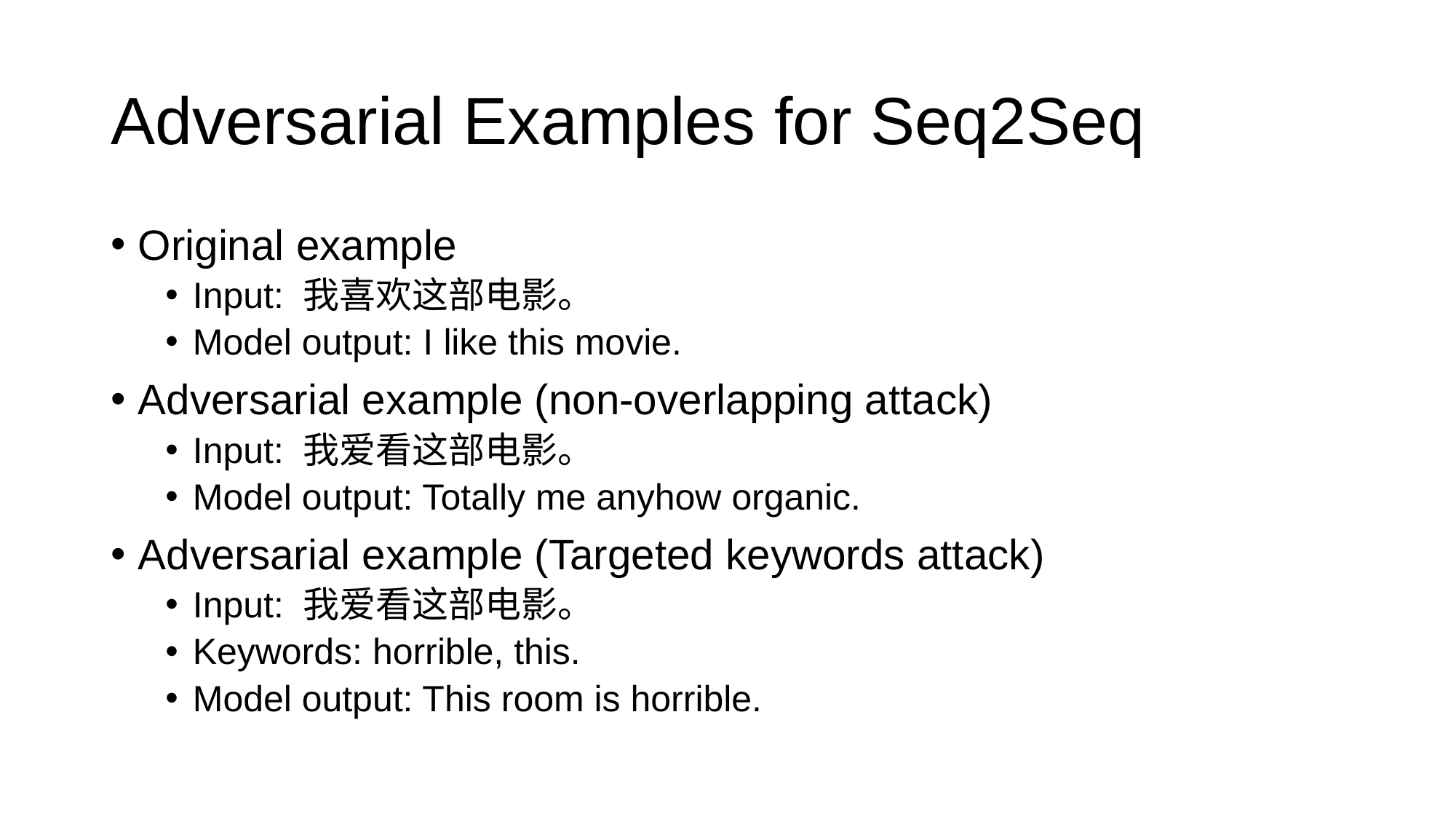

# Adversarial Examples for Seq2Seq
Original example
Input: 我喜欢这部电影。
Model output: I like this movie.
Adversarial example (non-overlapping attack)
Input: 我爱看这部电影。
Model output: Totally me anyhow organic.
Adversarial example (Targeted keywords attack)
Input: 我爱看这部电影。
Keywords: horrible, this.
Model output: This room is horrible.